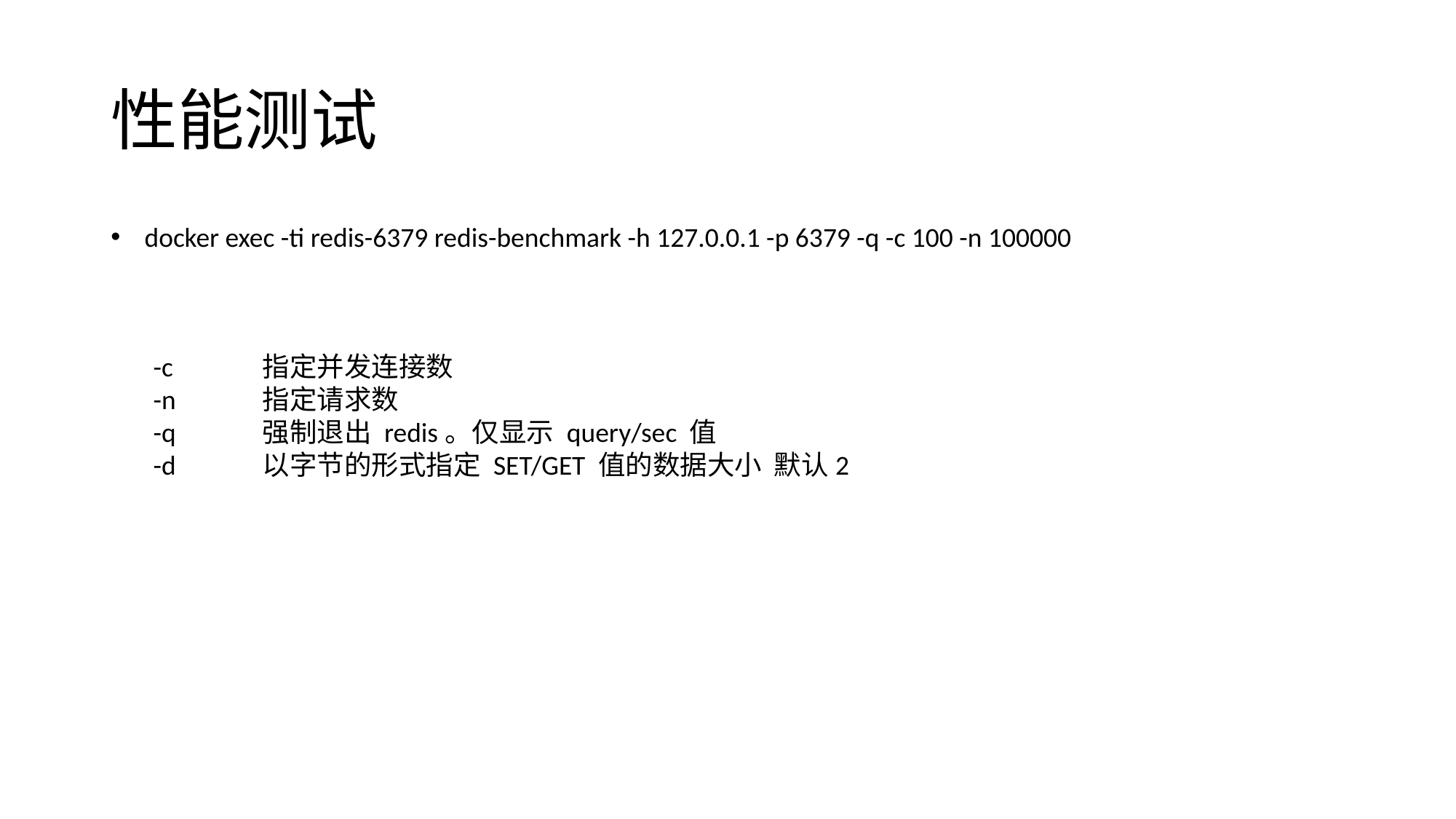

# 性能测试
 docker exec -ti redis-6379 redis-benchmark -h 127.0.0.1 -p 6379 -q -c 100 -n 100000

-c	指定并发连接数
-n	指定请求数
-q	强制退出 redis。仅显示 query/sec 值
-d	以字节的形式指定 SET/GET 值的数据大小  默认2